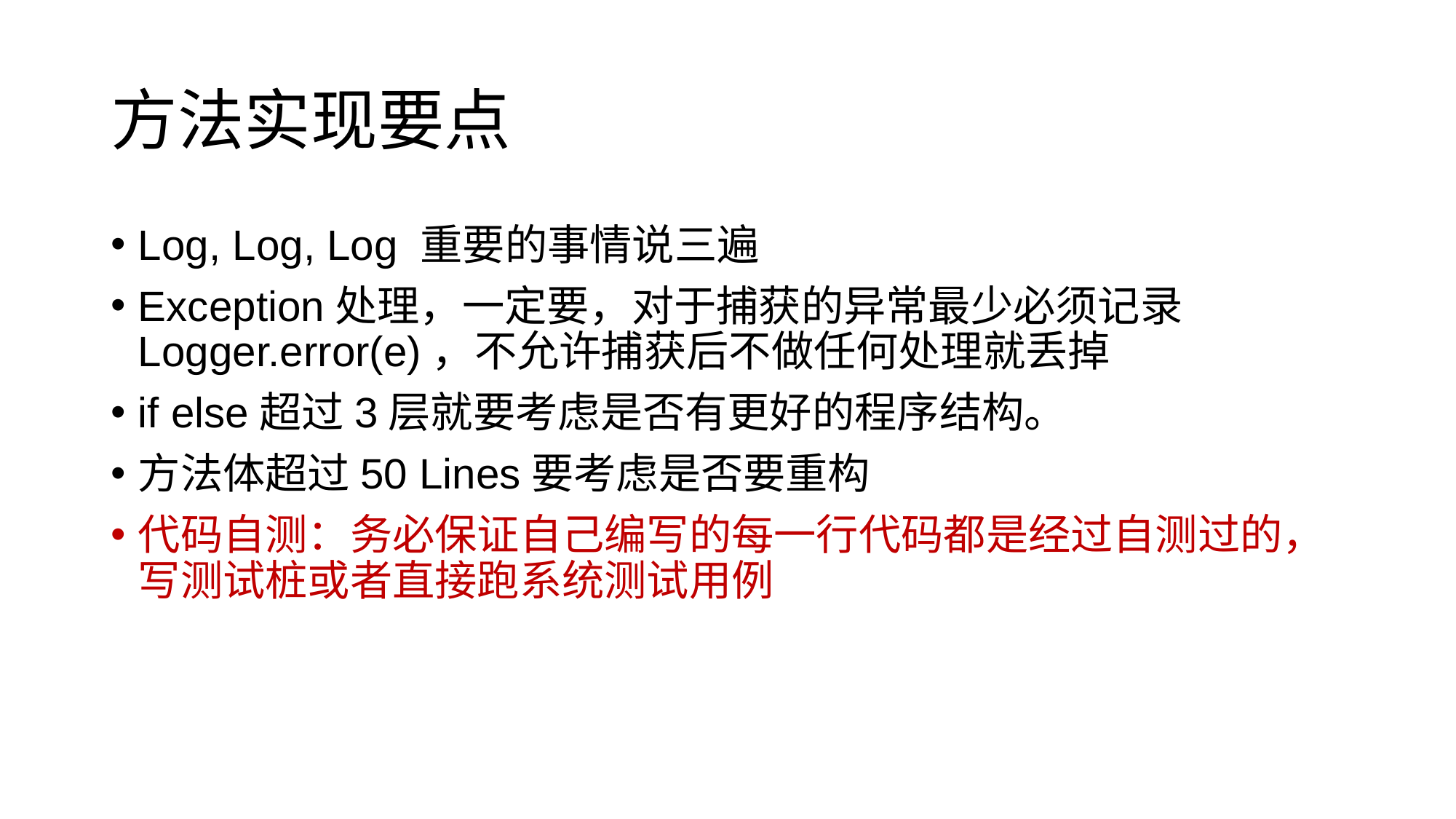

# 方法实现要点
Log, Log, Log 重要的事情说三遍
Exception处理，一定要，对于捕获的异常最少必须记录Logger.error(e)，不允许捕获后不做任何处理就丢掉
if else超过3层就要考虑是否有更好的程序结构。
方法体超过50 Lines要考虑是否要重构
代码自测：务必保证自己编写的每一行代码都是经过自测过的，写测试桩或者直接跑系统测试用例